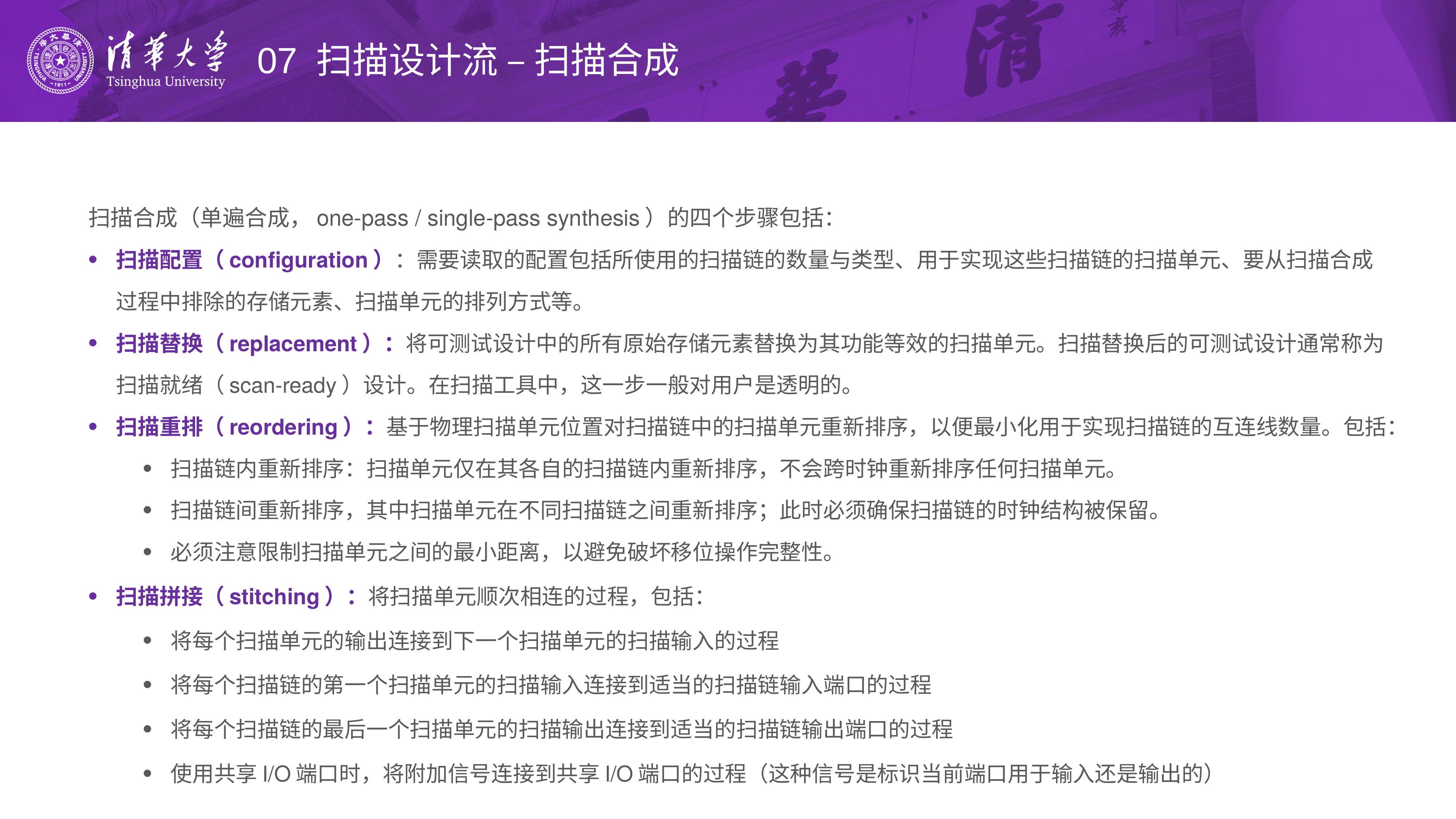

# 07 扫描设计流 – 扫描合成

扫描合成（单遍合成，one-pass / single-pass synthesis）的四个步骤包括：
扫描配置（configuration）：需要读取的配置包括所使用的扫描链的数量与类型、用于实现这些扫描链的扫描单元、要从扫描合成过程中排除的存储元素、扫描单元的排列方式等。
扫描替换（replacement）：将可测试设计中的所有原始存储元素替换为其功能等效的扫描单元。扫描替换后的可测试设计通常称为扫描就绪（scan-ready）设计。在扫描工具中，这一步一般对用户是透明的。
扫描重排（reordering）：基于物理扫描单元位置对扫描链中的扫描单元重新排序，以便最小化用于实现扫描链的互连线数量。包括：
扫描链内重新排序：扫描单元仅在其各自的扫描链内重新排序，不会跨时钟重新排序任何扫描单元。
扫描链间重新排序，其中扫描单元在不同扫描链之间重新排序；此时必须确保扫描链的时钟结构被保留。
必须注意限制扫描单元之间的最小距离，以避免破坏移位操作完整性。
扫描拼接（stitching）：将扫描单元顺次相连的过程，包括：
将每个扫描单元的输出连接到下一个扫描单元的扫描输入的过程
将每个扫描链的第一个扫描单元的扫描输入连接到适当的扫描链输入端口的过程
将每个扫描链的最后一个扫描单元的扫描输出连接到适当的扫描链输出端口的过程
使用共享I/O端口时，将附加信号连接到共享I/O端口的过程（这种信号是标识当前端口用于输入还是输出的）